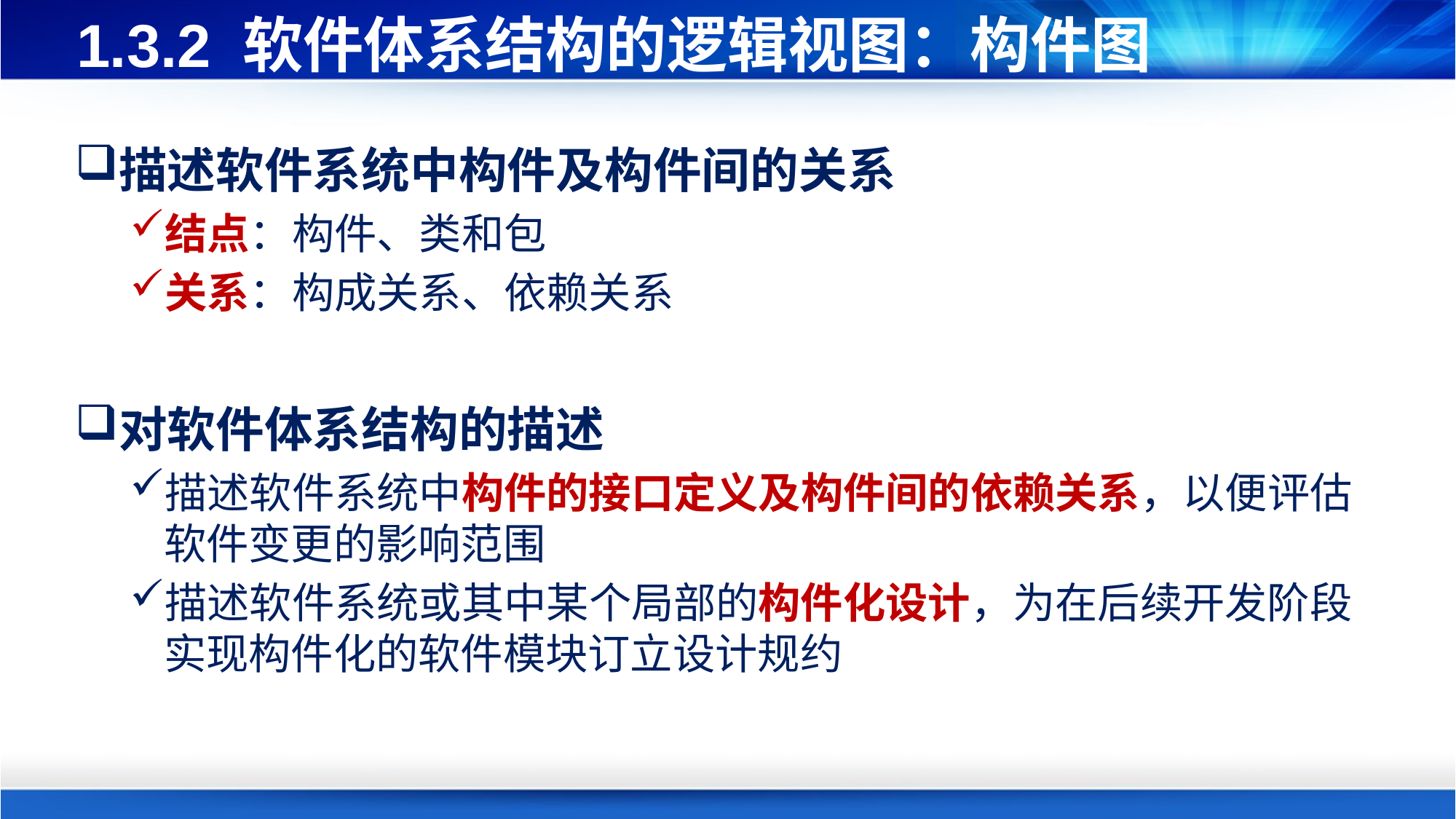

# 1.3.2 软件体系结构的逻辑视图：构件图
描述软件系统中构件及构件间的关系
结点：构件、类和包
关系：构成关系、依赖关系

对软件体系结构的描述
描述软件系统中构件的接口定义及构件间的依赖关系，以便评估软件变更的影响范围
描述软件系统或其中某个局部的构件化设计，为在后续开发阶段实现构件化的软件模块订立设计规约